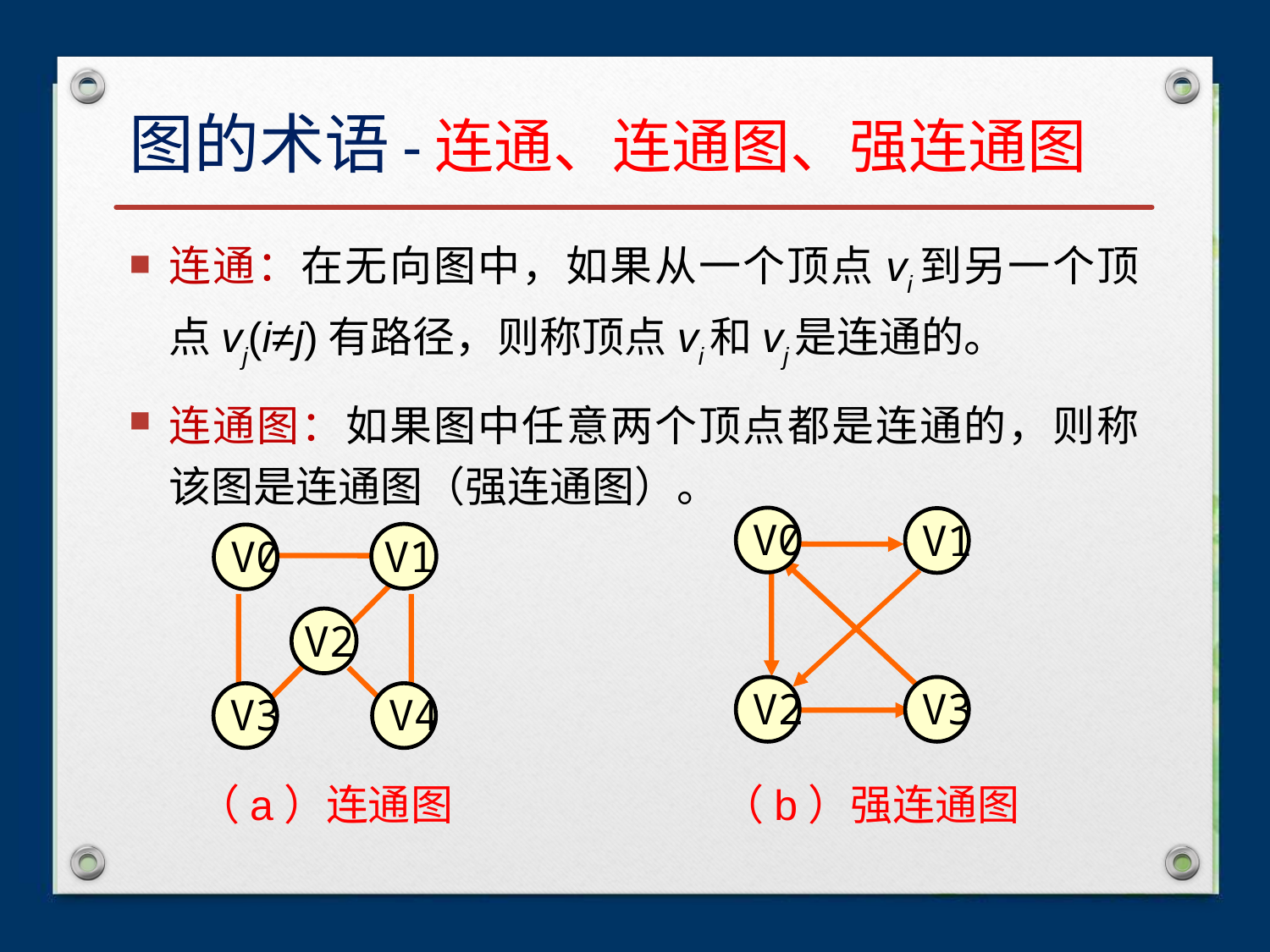

# 图的术语-连通、连通图、强连通图
连通：在无向图中，如果从一个顶点vi到另一个顶点vj(i≠j)有路径，则称顶点vi和vj是连通的。
连通图：如果图中任意两个顶点都是连通的，则称该图是连通图（强连通图）。
 V0

 V1

 V2

 V3

 V0

 V1

 V2

 V3

 V4

（b）强连通图
（a）连通图